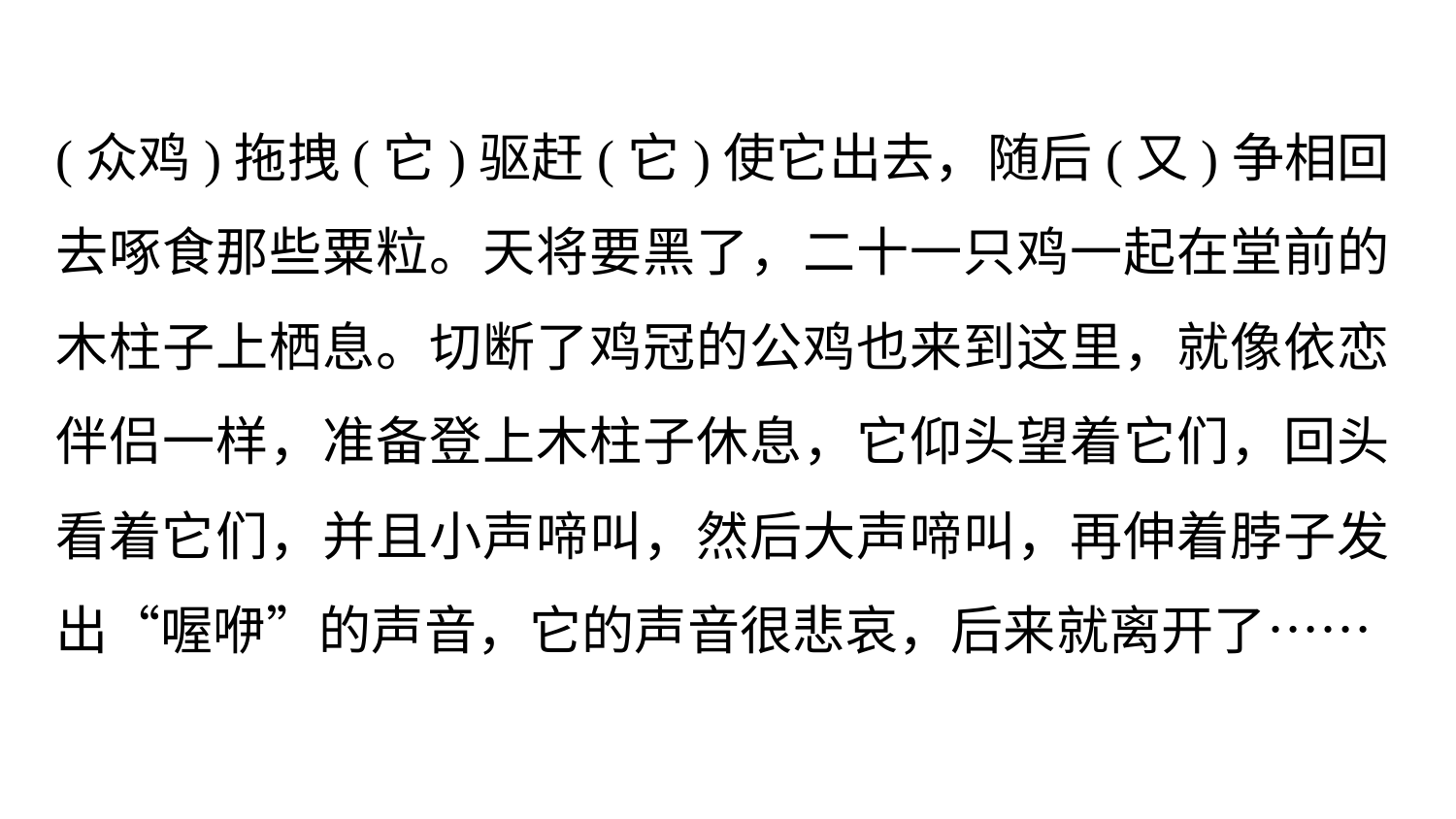

(众鸡)拖拽(它)驱赶(它)使它出去，随后(又)争相回去啄食那些粟粒。天将要黑了，二十一只鸡一起在堂前的木柱子上栖息。切断了鸡冠的公鸡也来到这里，就像依恋伴侣一样，准备登上木柱子休息，它仰头望着它们，回头看着它们，并且小声啼叫，然后大声啼叫，再伸着脖子发出“喔咿”的声音，它的声音很悲哀，后来就离开了……